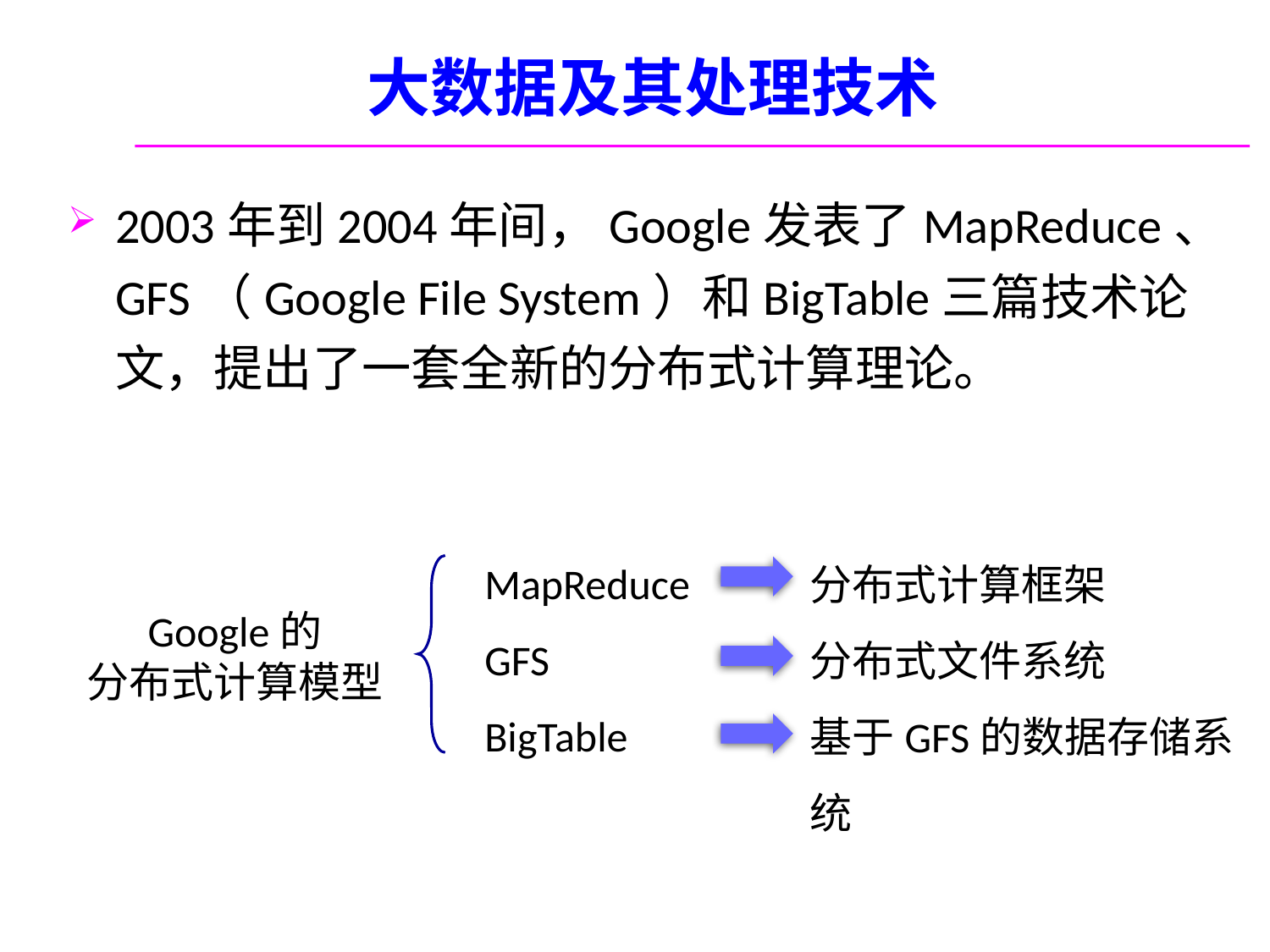

# 大数据及其处理技术
2003年到2004年间，Google发表了MapReduce、GFS（Google File System）和BigTable三篇技术论文，提出了一套全新的分布式计算理论。
MapReduce
GFS
BigTable
分布式计算框架
分布式文件系统
基于GFS的数据存储系统

Google的
分布式计算模型

52